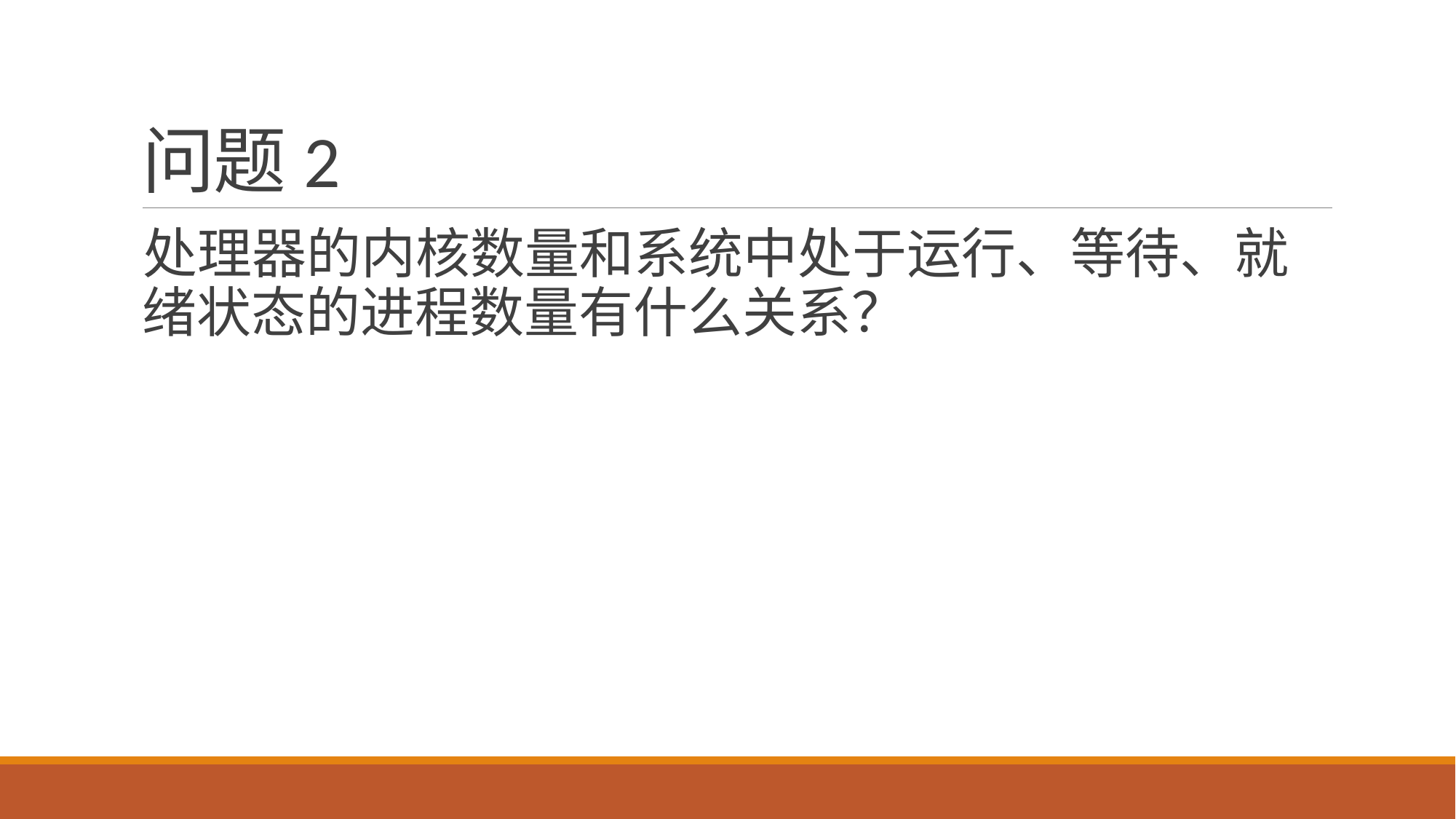

# 问题2
处理器的内核数量和系统中处于运行、等待、就绪状态的进程数量有什么关系？